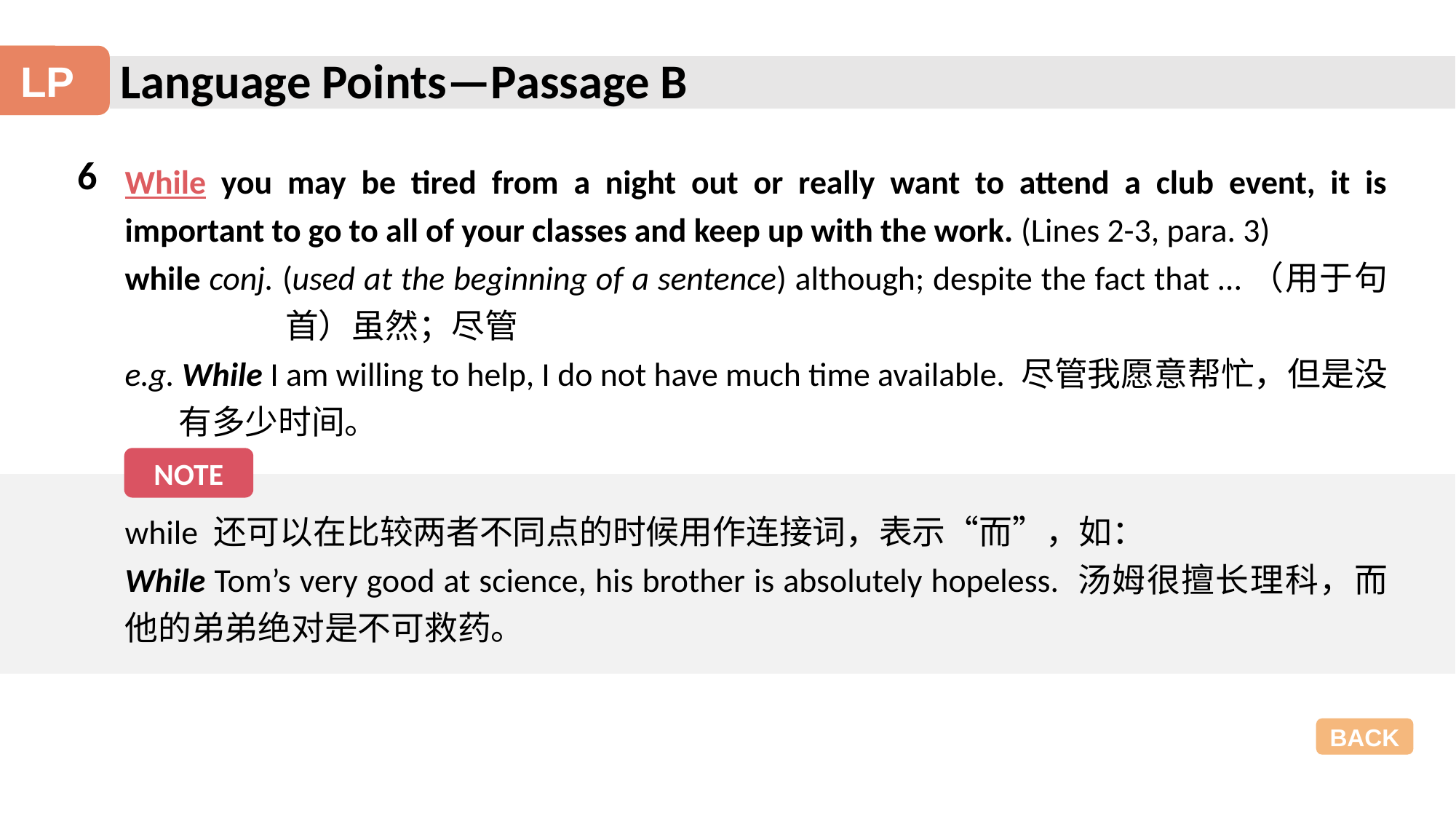

Language Points—Passage B
LP

6
While you may be tired from a night out or really want to attend a club event, it is important to go to all of your classes and keep up with the work. (Lines 2-3, para. 3)
while conj. (used at the beginning of a sentence) although; despite the fact that …（用于句首）虽然；尽管
e.g. While I am willing to help, I do not have much time available. 尽管我愿意帮忙，但是没有多少时间。
时间。
NOTE

while 还可以在比较两者不同点的时候用作连接词，表示“而”，如：
While Tom’s very good at science, his brother is absolutely hopeless. 汤姆很擅长理科，而他的弟弟绝对是不可救药。
BACK